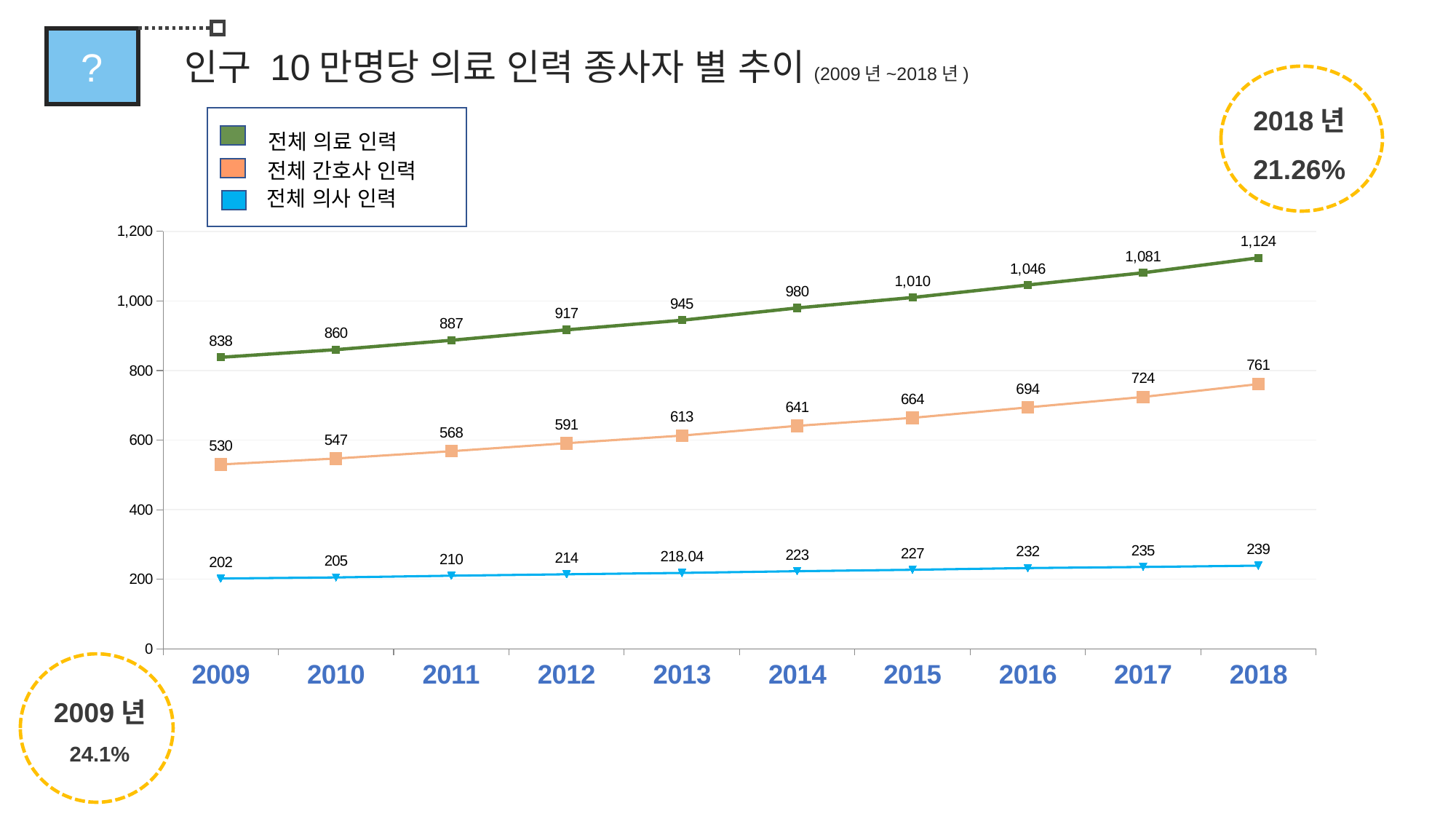

?
인구 10만명당 의료 인력 종사자 별 추이(2009년~2018년)

2018년
21.26%

전체 의료 인력

전체 간호사 인력

전체 의사 인력

### Chart

| Category | 계열 1 | 계열 2 | 계열 3 |
|---|---|---|---|
| 2009 | 838.0 | 530.0 | 202.0 |
| 2010 | 860.0 | 547.0 | 205.0 |
| 2011 | 887.0 | 568.0 | 210.0 |
| 2012 | 917.0 | 591.0 | 214.0 |
| 2013 | 944.66 | 612.9 | 218.04 |
| 2014 | 980.0 | 641.0 | 223.0 |
| 2015 | 1010.0 | 664.0 | 227.0 |
| 2016 | 1046.0 | 694.0 | 232.0 |
| 2017 | 1081.0 | 724.0 | 235.0 |
| 2018 | 1124.0 | 761.0 | 239.0 |
2009년
24.1%